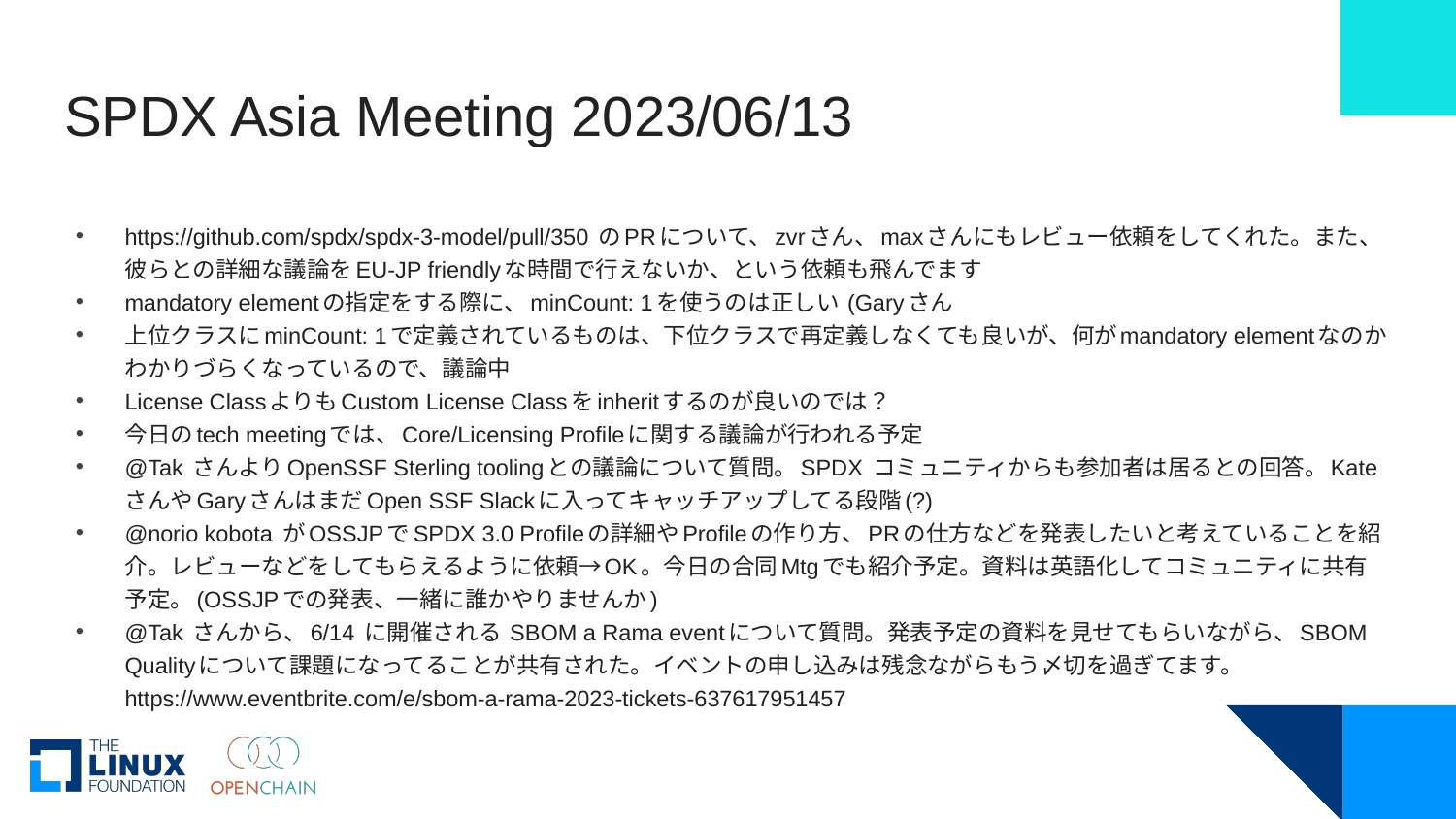

# SPDX Asia Meeting 2023/06/13
https://github.com/spdx/spdx-3-model/pull/350 のPRについて、zvrさん、maxさんにもレビュー依頼をしてくれた。また、彼らとの詳細な議論をEU-JP friendlyな時間で行えないか、という依頼も飛んでます
mandatory elementの指定をする際に、minCount: 1を使うのは正しい (Garyさん
上位クラスにminCount: 1で定義されているものは、下位クラスで再定義しなくても良いが、何がmandatory elementなのかわかりづらくなっているので、議論中
License ClassよりもCustom License Classをinheritするのが良いのでは？
今日のtech meetingでは、Core/Licensing Profileに関する議論が行われる予定
@Tak さんよりOpenSSF Sterling toolingとの議論について質問。SPDX コミュニティからも参加者は居るとの回答。KateさんやGaryさんはまだOpen SSF Slackに入ってキャッチアップしてる段階(?)
@norio kobota がOSSJPでSPDX 3.0 Profileの詳細やProfileの作り方、PRの仕方などを発表したいと考えていることを紹介。レビューなどをしてもらえるように依頼→OK。今日の合同Mtgでも紹介予定。資料は英語化してコミュニティに共有予定。(OSSJPでの発表、一緒に誰かやりませんか)
@Tak さんから、6/14 に開催される SBOM a Rama eventについて質問。発表予定の資料を見せてもらいながら、SBOM Qualityについて課題になってることが共有された。イベントの申し込みは残念ながらもう〆切を過ぎてます。https://www.eventbrite.com/e/sbom-a-rama-2023-tickets-637617951457